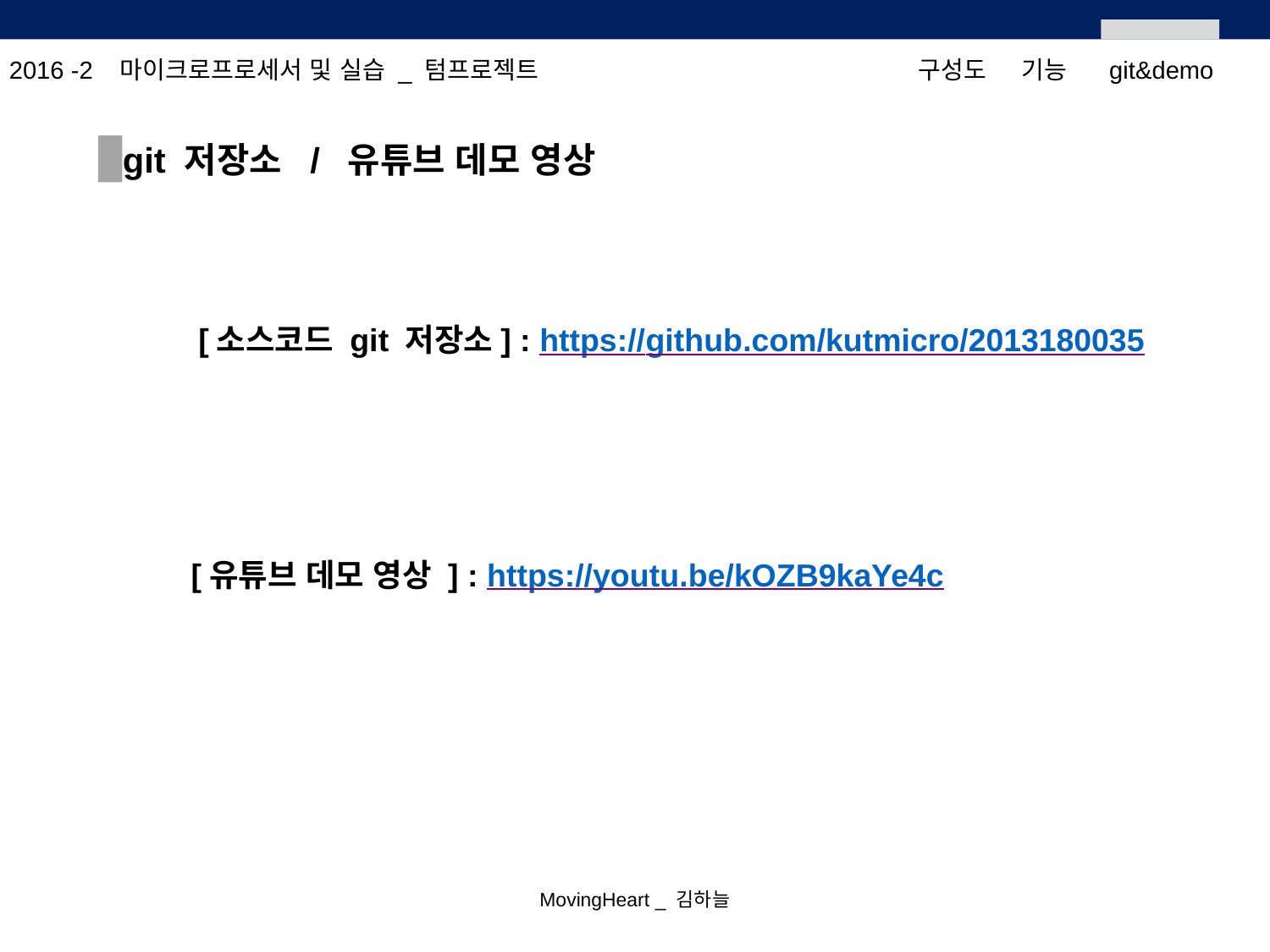

git 저장소  /  유튜브 데모 영상

[소스코드 git 저장소] : https://github.com/kutmicro/2013180035
[유튜브 데모 영상 ] : https://youtu.be/kOZB9kaYe4c